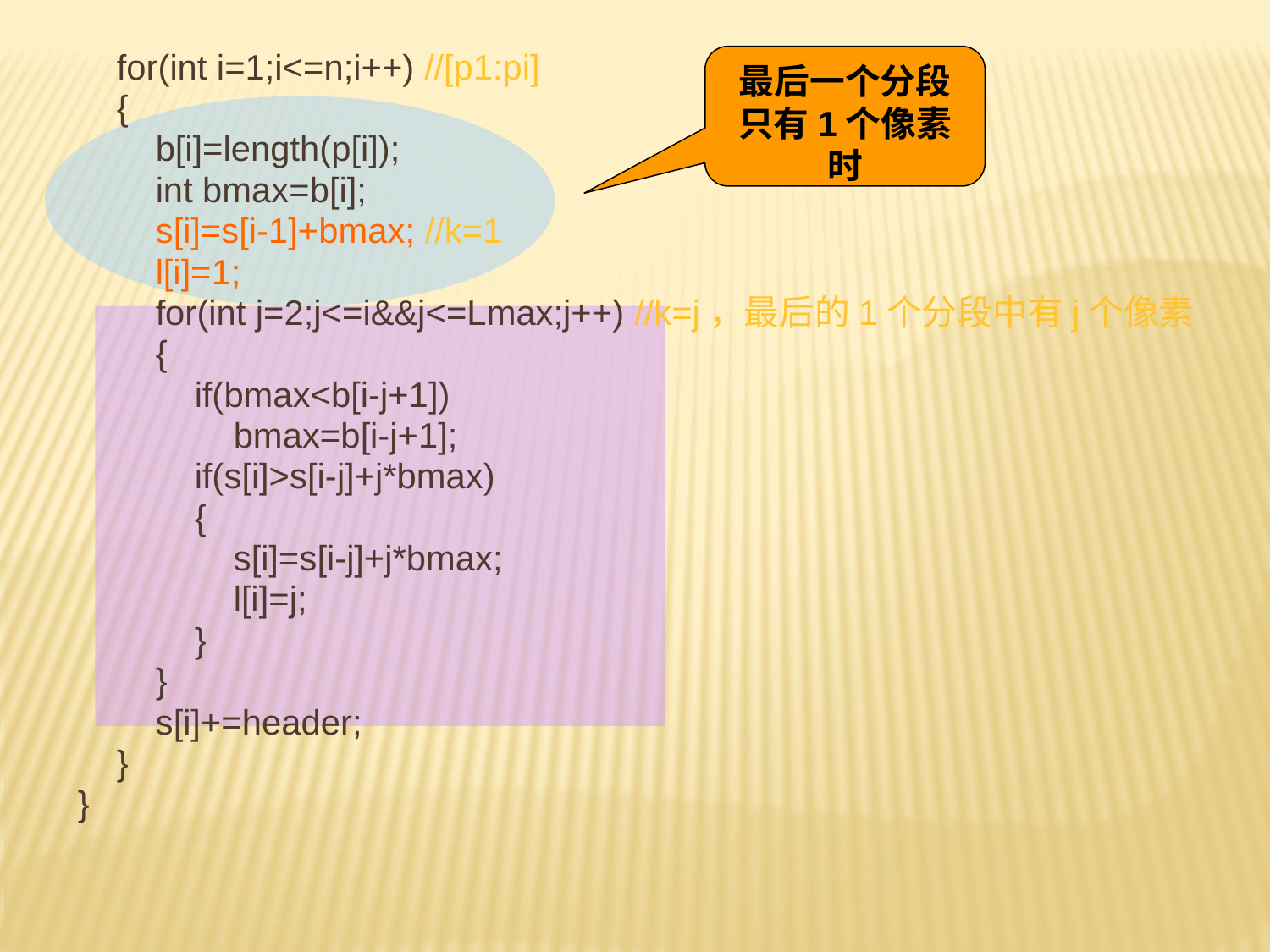

for(int i=1;i<=n;i++) //[p1:pi]
    {
        b[i]=length(p[i]);
        int bmax=b[i];
        s[i]=s[i-1]+bmax; //k=1
        l[i]=1;
        for(int j=2;j<=i&&j<=Lmax;j++) //k=j，最后的1个分段中有j个像素
        {
            if(bmax<b[i-j+1])
                bmax=b[i-j+1];
            if(s[i]>s[i-j]+j*bmax)
            {
                s[i]=s[i-j]+j*bmax;
                l[i]=j;
            }
        }
        s[i]+=header;
    }
}
最后一个分段只有1个像素时